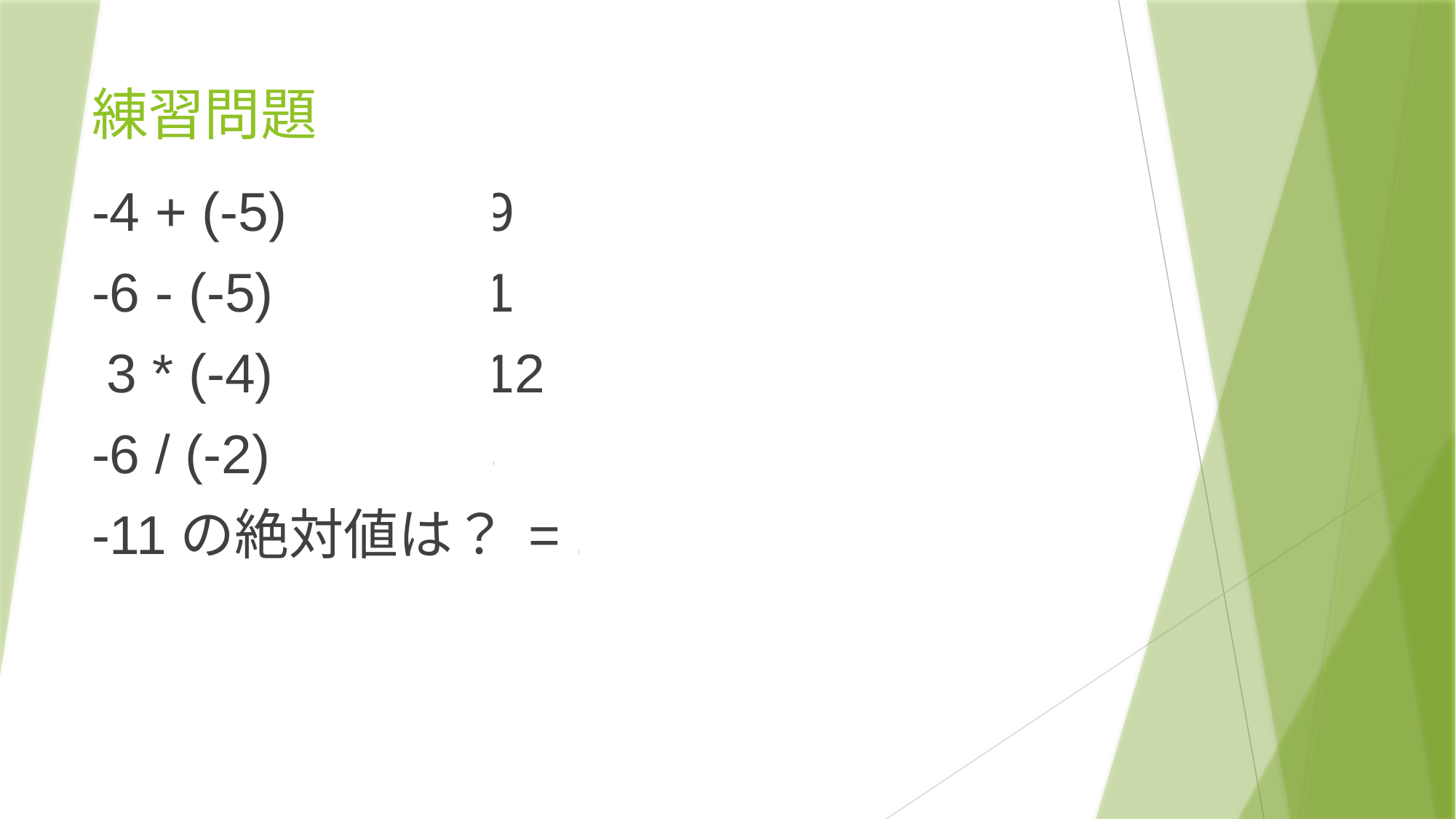

# 練習問題
-4 + (-5)		= -9
-6 - (-5)		= -1
 3 * (-4)		= -12
-6 / (-2)		= 3
-11の絶対値は？	= 11